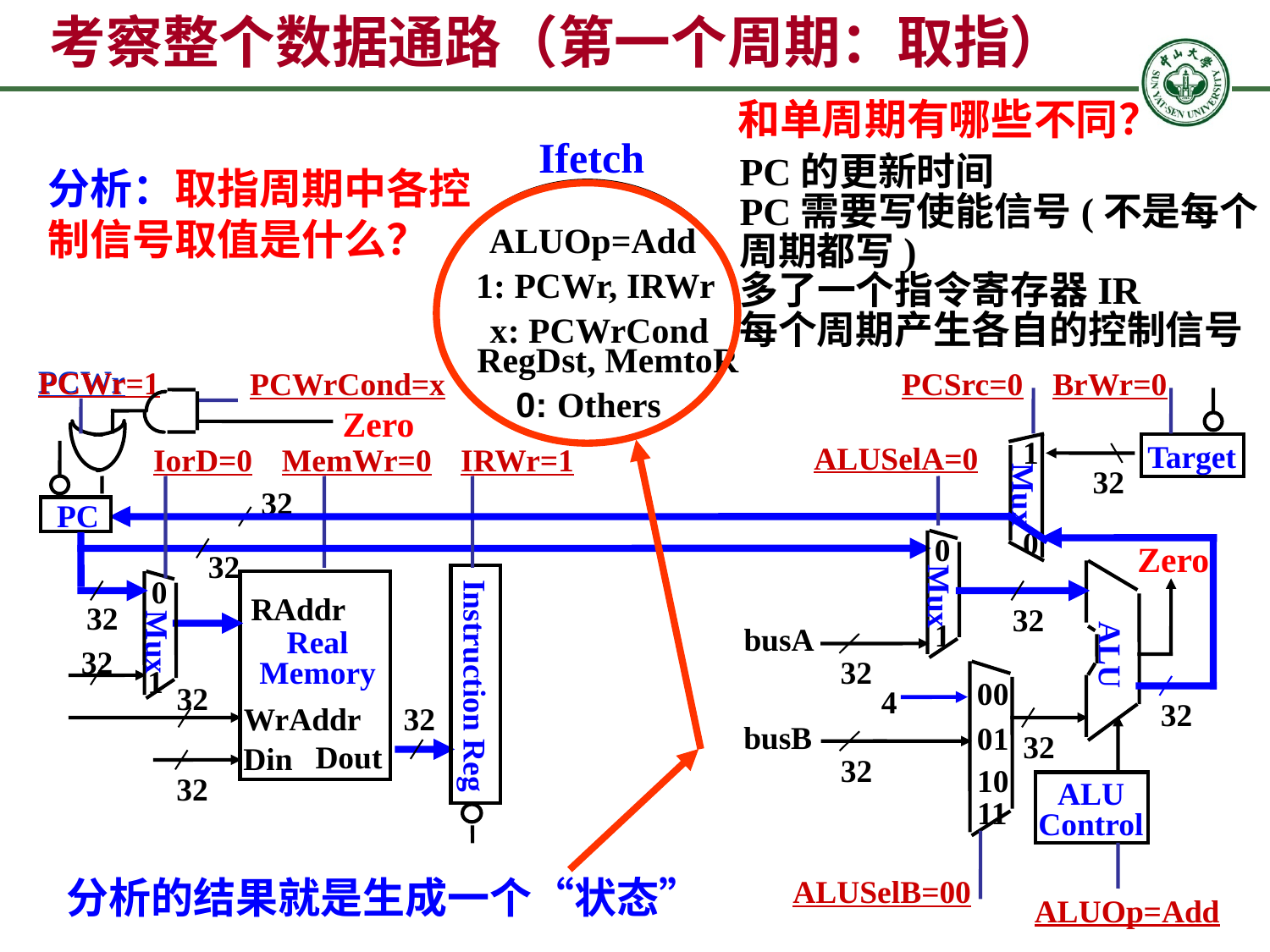

# 考察整个数据通路（第一个周期：取指）
和单周期有哪些不同？
Ifetch

ALUOp=Add
1: PCWr, IRWr
x: PCWrCond
RegDst, MemtoR
0: Others

PC的更新时间
PC需要写使能信号(不是每个周期都写)
多了一个指令寄存器IR
每个周期产生各自的控制信号
分析：取指周期中各控制信号取值是什么？
PCWr
PCWr=1
PCWrCond=x
PCSrc=0
BrWr=0

Zero

1
Target

ALUSelA=0

IorD=0
MemWr=0
IRWr=1

32

Mux

32
PC

0
0

Mux
1

Zero

32

ALU

0

Mux
1

RAddr

32
32
busA
Real
Memory

32

32

Instruction Reg

00
32

4

32
WrAddr
32

32
busB
01

Dout

Din

32

10

32

ALU
Control
11

分析的结果就是生成一个“状态”
ALUSelB=00
ALUOp=Add